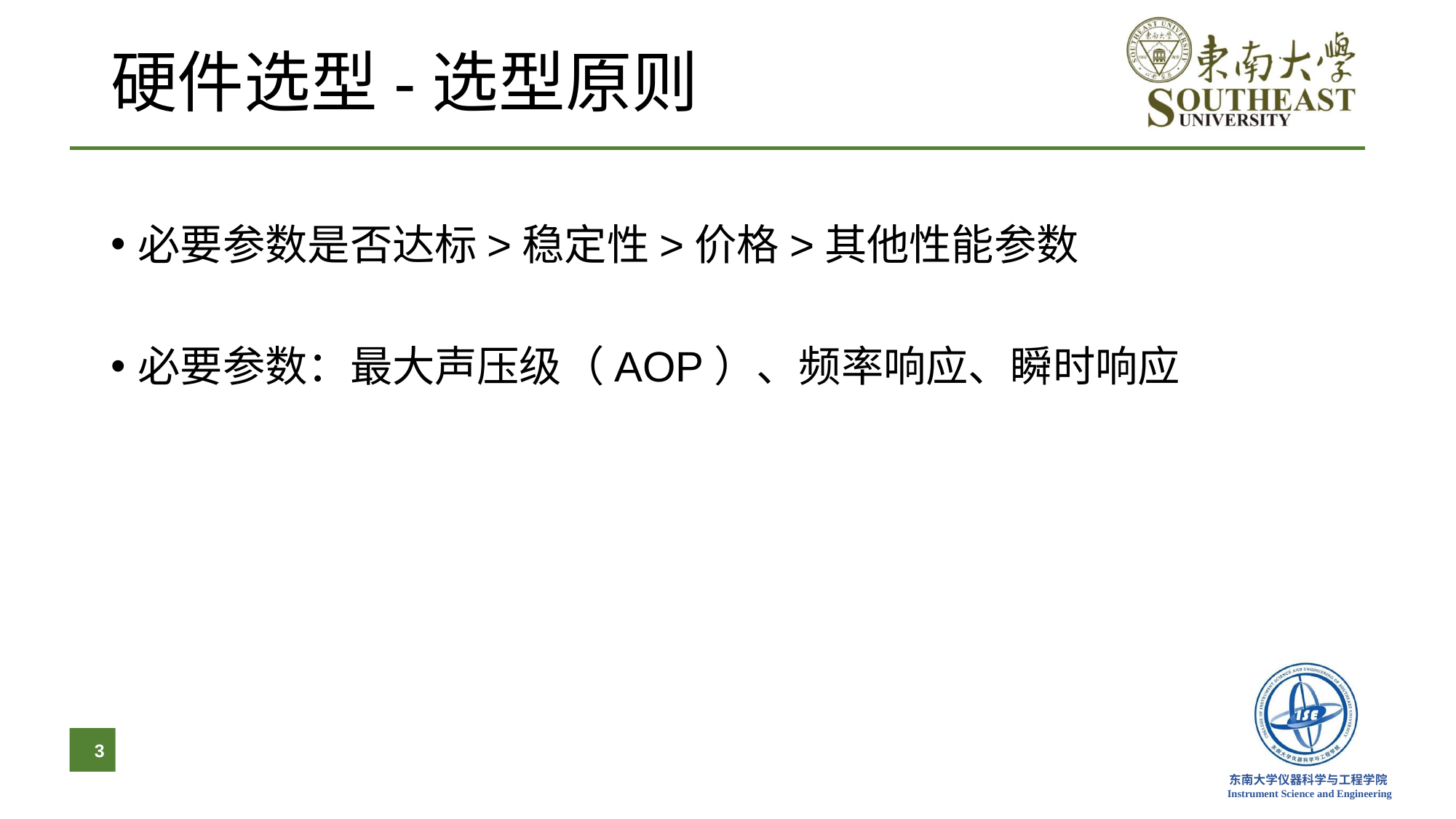

# 硬件选型-选型原则
必要参数是否达标>稳定性>价格>其他性能参数

必要参数：最大声压级（AOP）、频率响应、瞬时响应
3